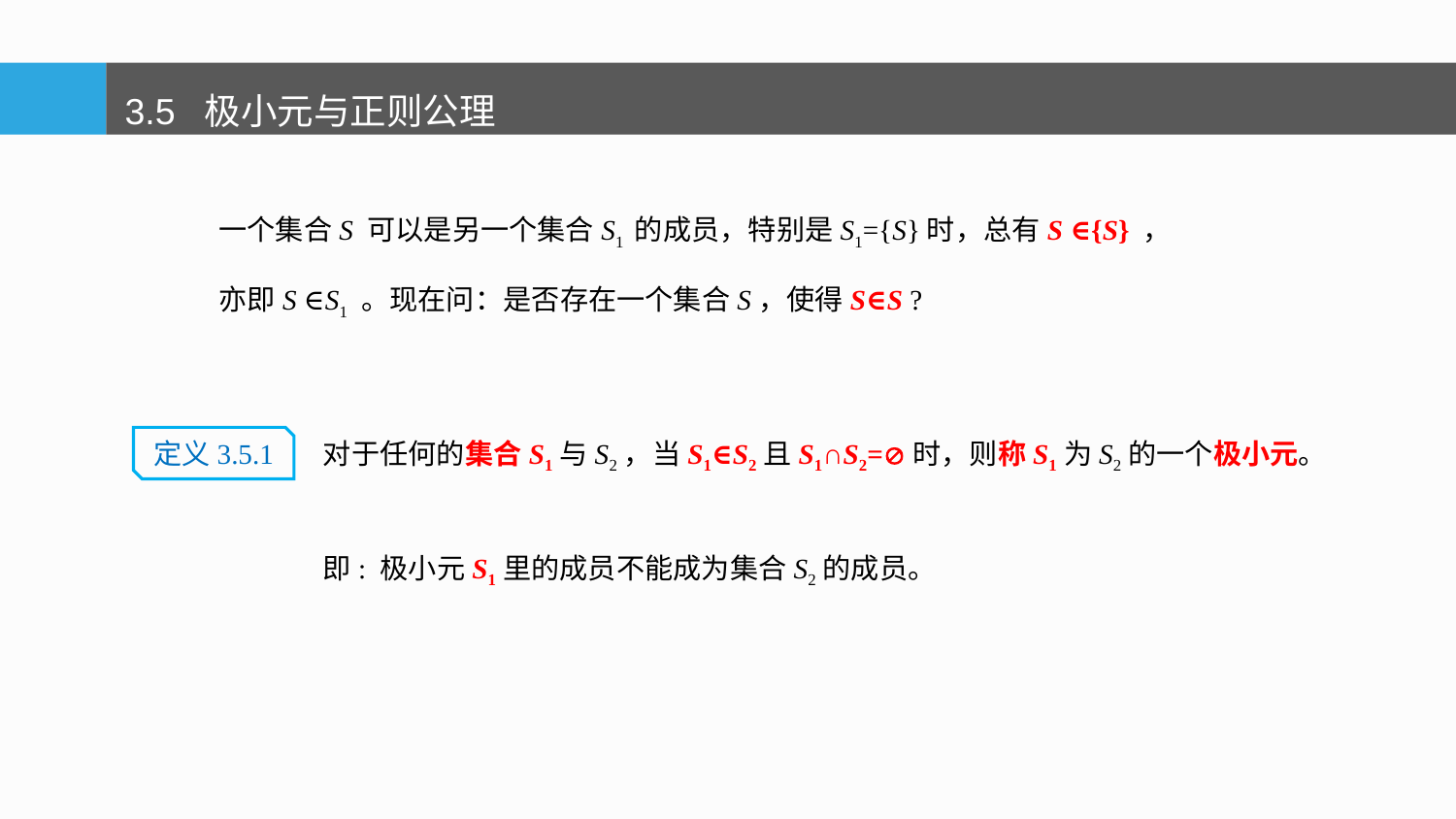

3.5  极小元与正则公理

一个集合S 可以是另一个集合S1 的成员，特别是S1={S}时，总有S ∈{S} ，
亦即S ∈S1 。现在问：是否存在一个集合S，使得S∈S ?

对于任何的集合S1与S2，当S1∈S2且S1∩S2=∅时，则称S1为S2的一个极小元。
即: 极小元S1里的成员不能成为集合S2的成员。

定义3.5.1